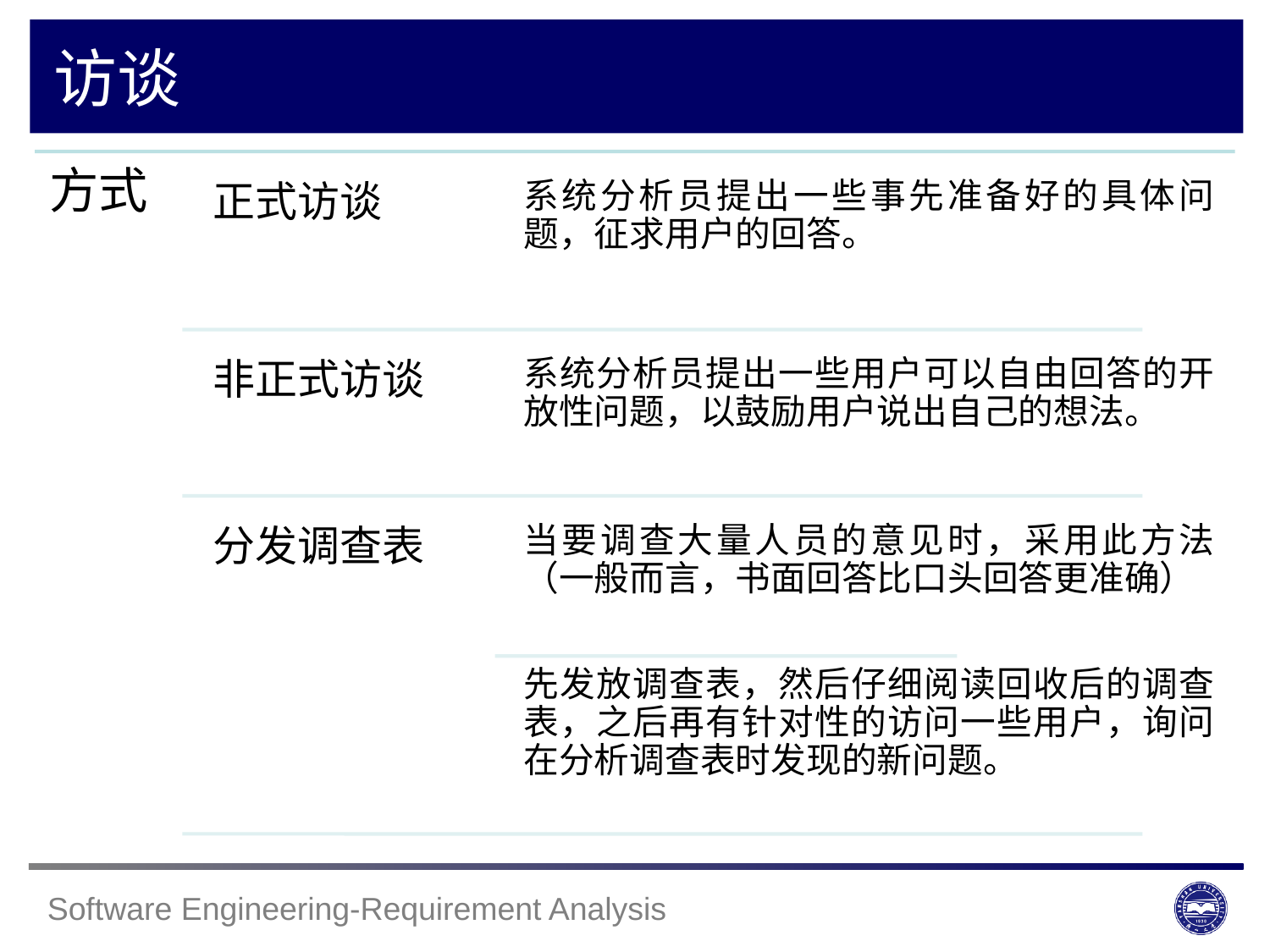

访谈
方式
正式访谈
系统分析员提出一些事先准备好的具体问题，征求用户的回答。
非正式访谈
系统分析员提出一些用户可以自由回答的开放性问题，以鼓励用户说出自己的想法。
分发调查表
当要调查大量人员的意见时，采用此方法（一般而言，书面回答比口头回答更准确）
先发放调查表，然后仔细阅读回收后的调查表，之后再有针对性的访问一些用户，询问在分析调查表时发现的新问题。